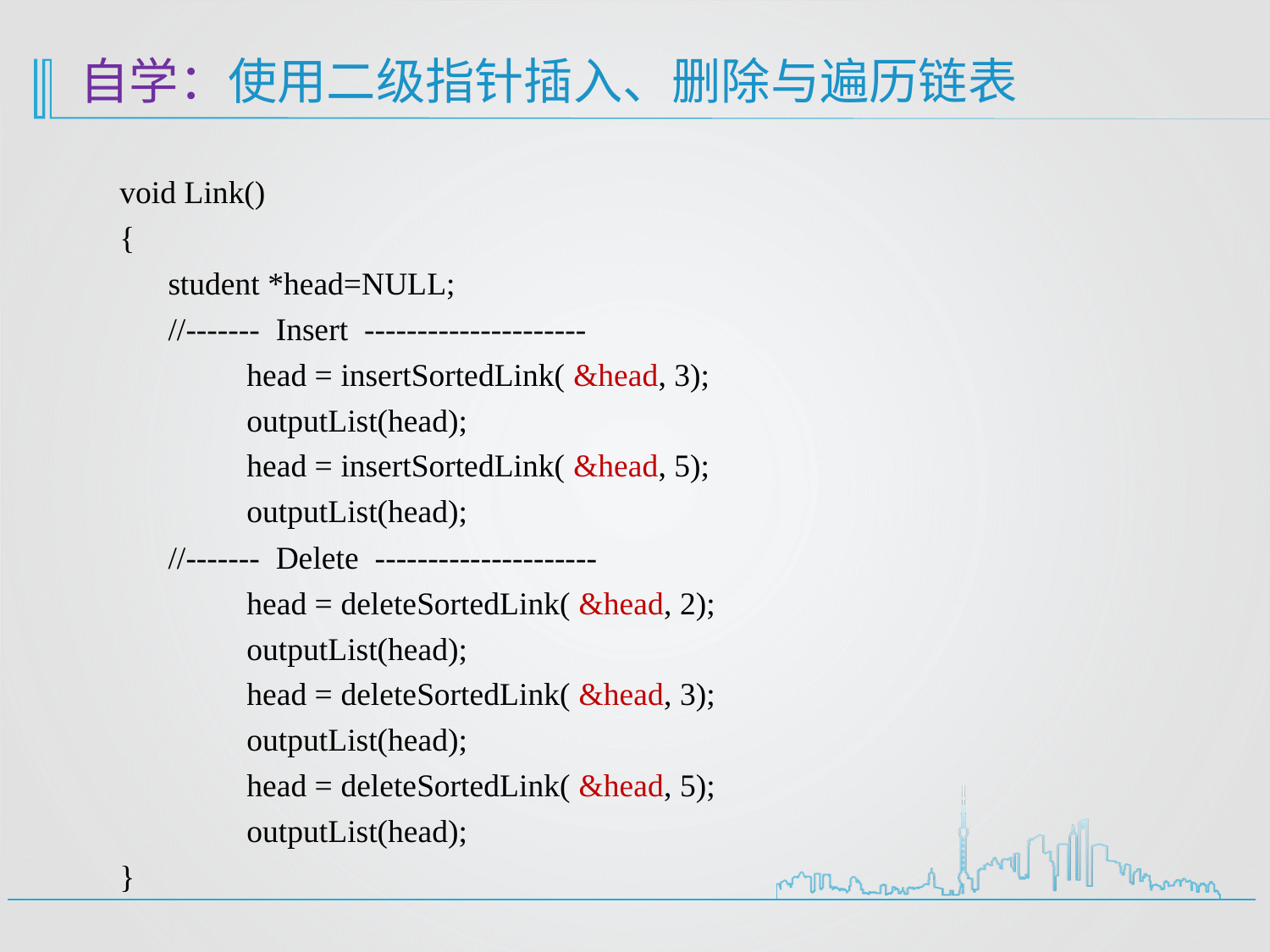

# 自学：使用二级指针插入、删除与遍历链表
void Link()
{
      student *head=NULL;
      //-------  Insert  ---------------------
	head = insertSortedLink( &head, 3);
	outputList(head);
	head = insertSortedLink( &head, 5);
	outputList(head);
      //-------  Delete  ---------------------
	head = deleteSortedLink( &head, 2);
	outputList(head);
	head = deleteSortedLink( &head, 3);
	outputList(head);
	head = deleteSortedLink( &head, 5);
	outputList(head);
}